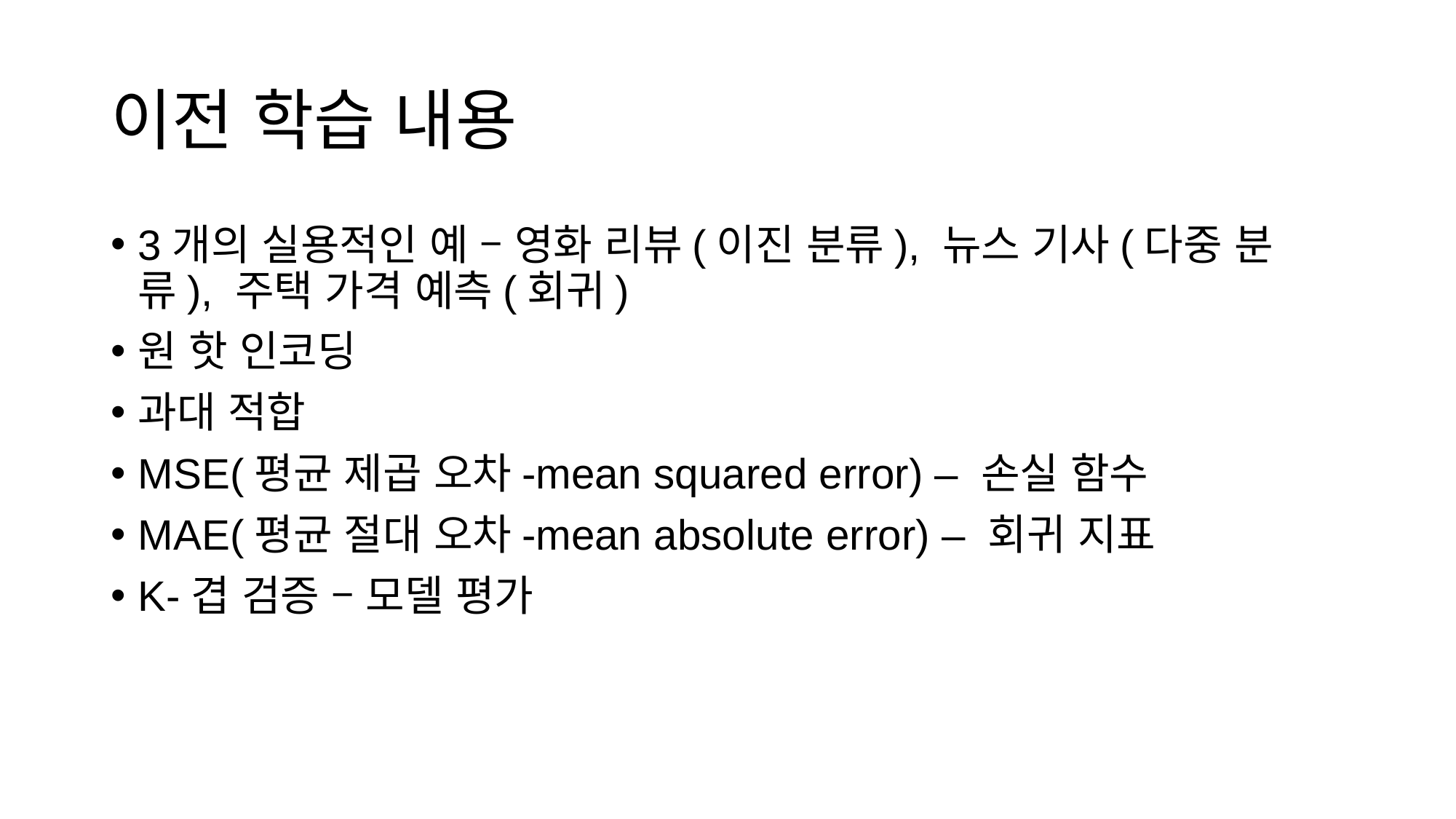

# 이전 학습 내용
3개의 실용적인 예 – 영화 리뷰(이진 분류), 뉴스 기사(다중 분류), 주택 가격 예측(회귀)
원 핫 인코딩
과대 적합
MSE(평균 제곱 오차-mean squared error) – 손실 함수
MAE(평균 절대 오차-mean absolute error) – 회귀 지표
K-겹 검증 – 모델 평가